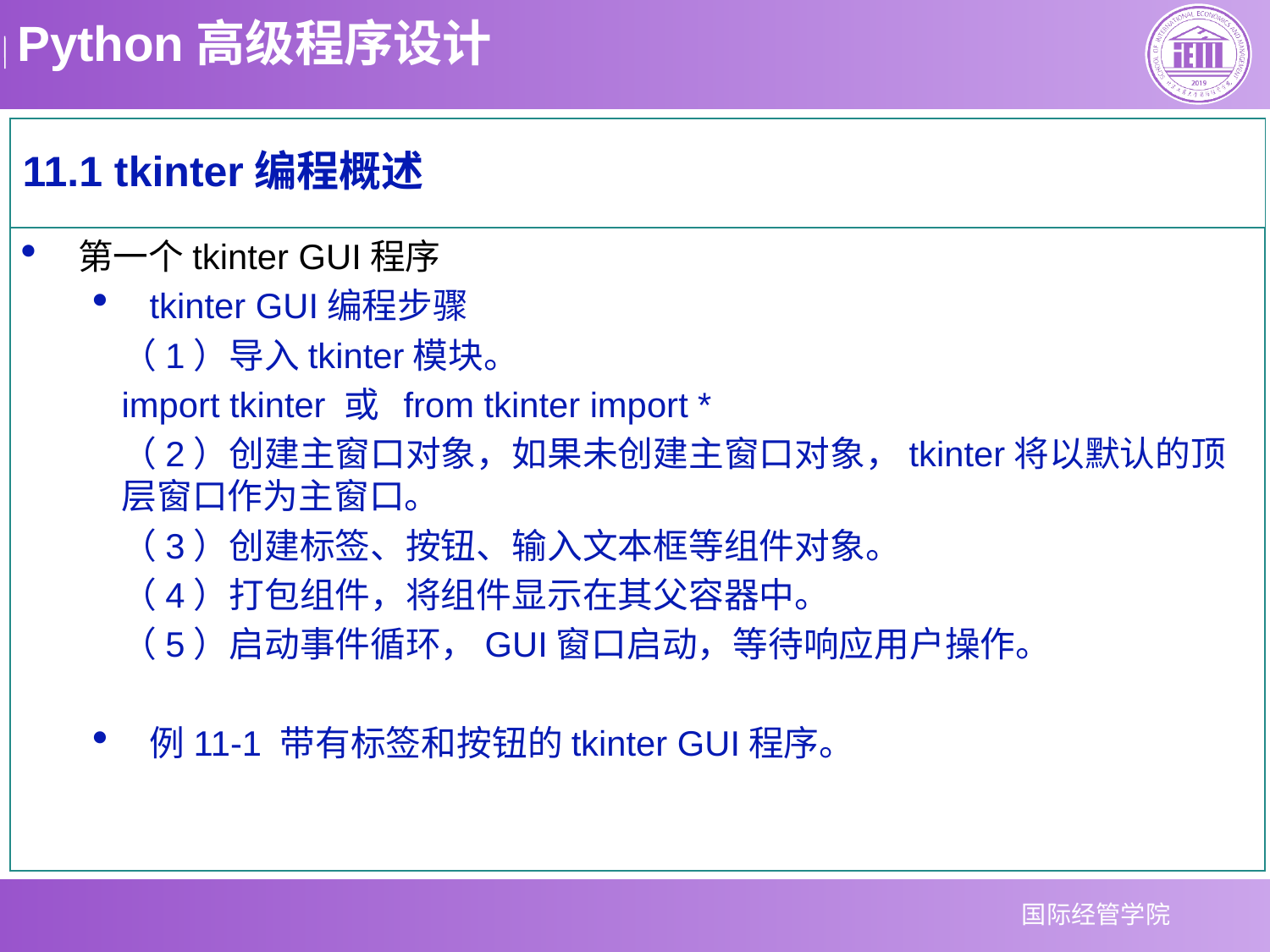

11.1 tkinter编程概述
第一个tkinter GUI程序
tkinter GUI编程步骤
（1）导入tkinter模块。
import tkinter 或  from tkinter import *
（2）创建主窗口对象，如果未创建主窗口对象，tkinter将以默认的顶层窗口作为主窗口。
（3）创建标签、按钮、输入文本框等组件对象。
（4）打包组件，将组件显示在其父容器中。
（5）启动事件循环，GUI窗口启动，等待响应用户操作。

例11-1 带有标签和按钮的tkinter GUI程序。